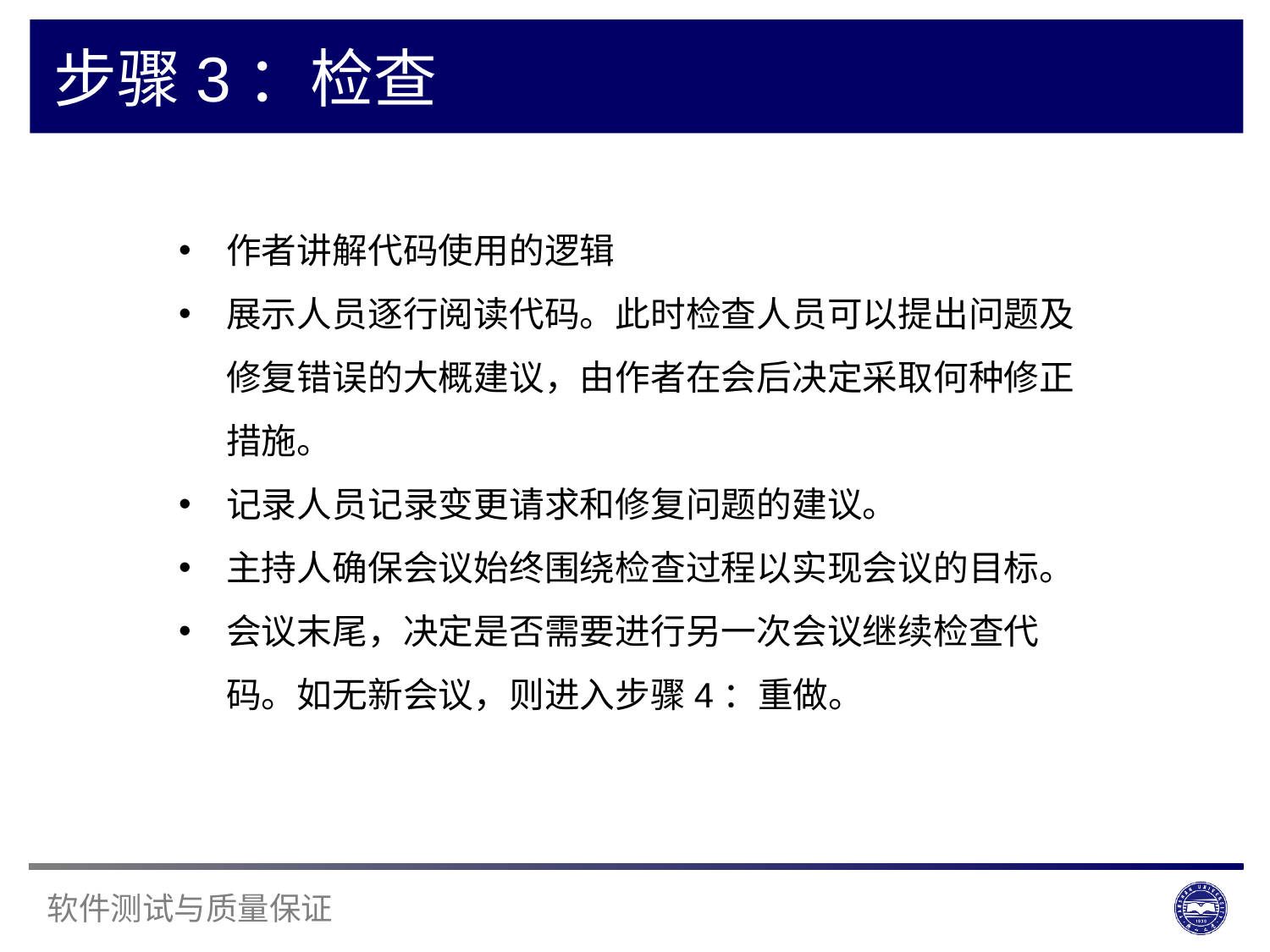

步骤3：检查
作者讲解代码使用的逻辑
展示人员逐行阅读代码。此时检查人员可以提出问题及修复错误的大概建议，由作者在会后决定采取何种修正措施。
记录人员记录变更请求和修复问题的建议。
主持人确保会议始终围绕检查过程以实现会议的目标。
会议末尾，决定是否需要进行另一次会议继续检查代码。如无新会议，则进入步骤4：重做。